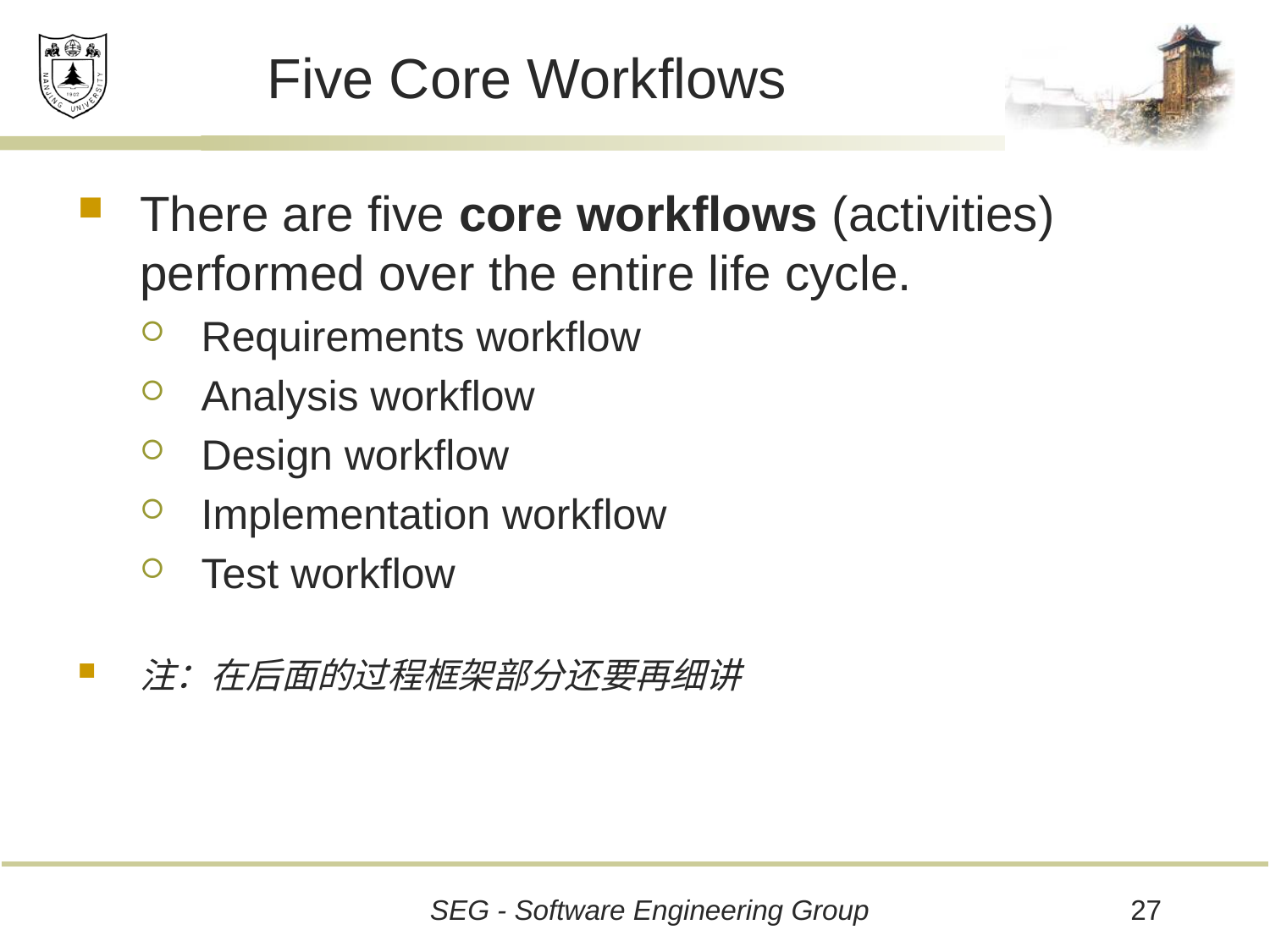

# Five Core Workflows
There are five core workflows (activities) performed over the entire life cycle.
Requirements workflow
Analysis workflow
Design workflow
Implementation workflow
Test workflow

注：在后面的过程框架部分还要再细讲
27
SEG - Software Engineering Group